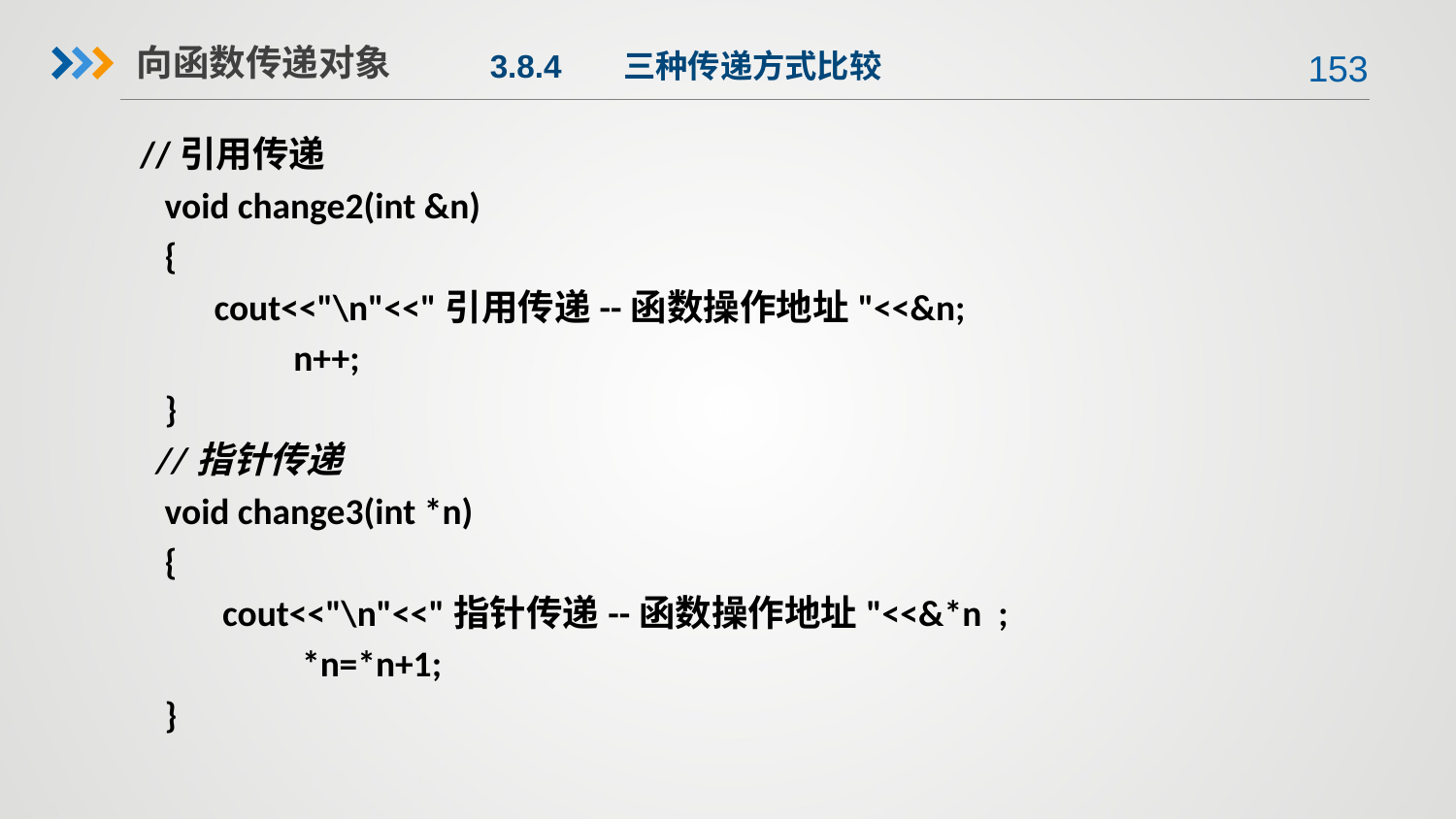

向函数传递对象
3.8.4      三种传递方式比较
//引用传递
   void change2(int &n)
   {
         cout<<"\n"<<"引用传递--函数操作地址"<<&n;
	 n++;
   }
  //指针传递
   void change3(int *n)
   {
          cout<<"\n"<<"指针传递--函数操作地址"<<&*n  ;
	  *n=*n+1;
   }